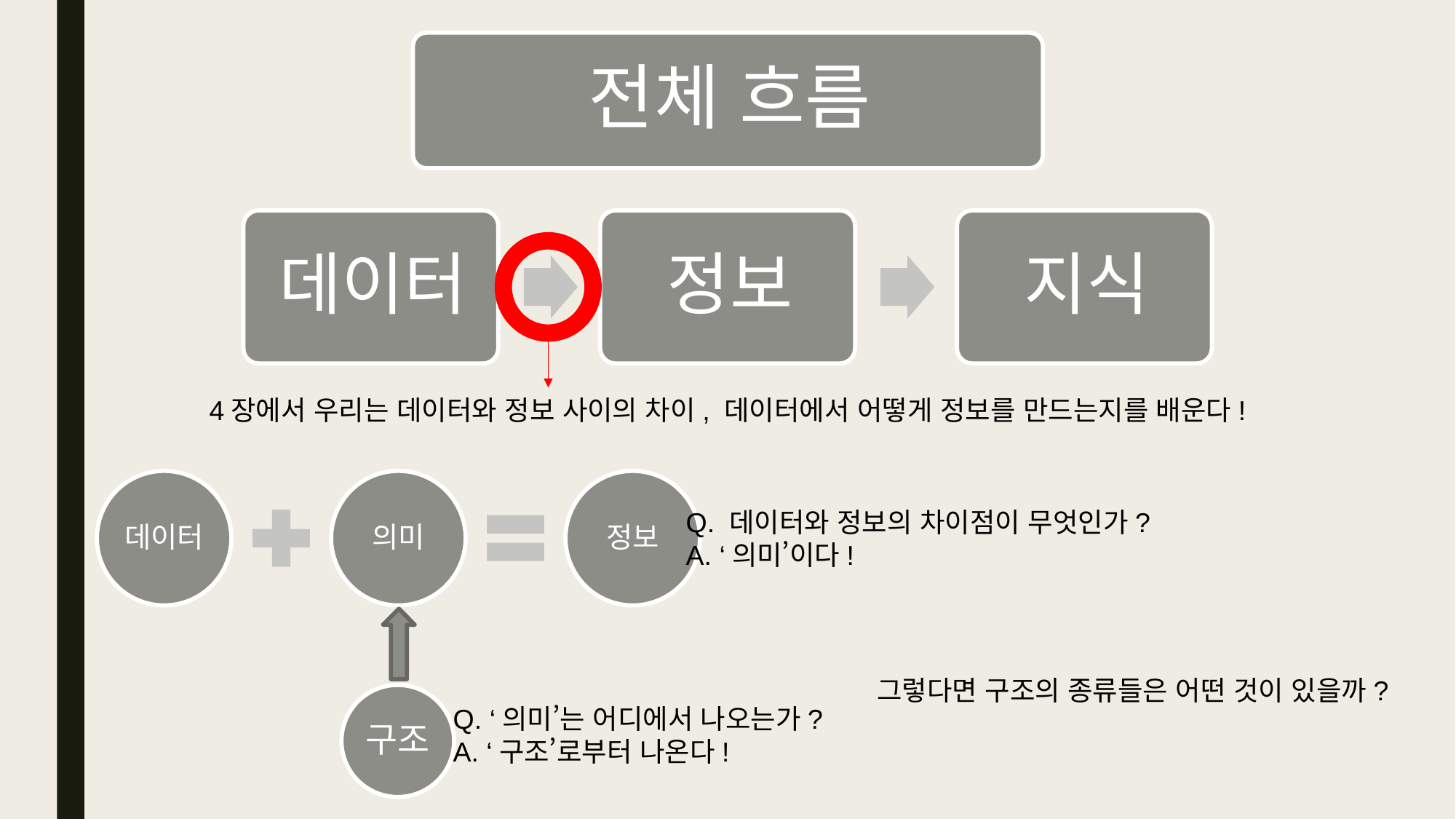

전체 흐름
데이터

정보

지식

4장에서 우리는 데이터와 정보 사이의 차이, 데이터에서 어떻게 정보를 만드는지를 배운다!
데이터

의미

정보
Q. 데이터와 정보의 차이점이 무엇인가?
A. ‘의미’이다!

그렇다면 구조의 종류들은 어떤 것이 있을까?
구조
Q. ‘의미’는 어디에서 나오는가?
A. ‘구조’로부터 나온다!